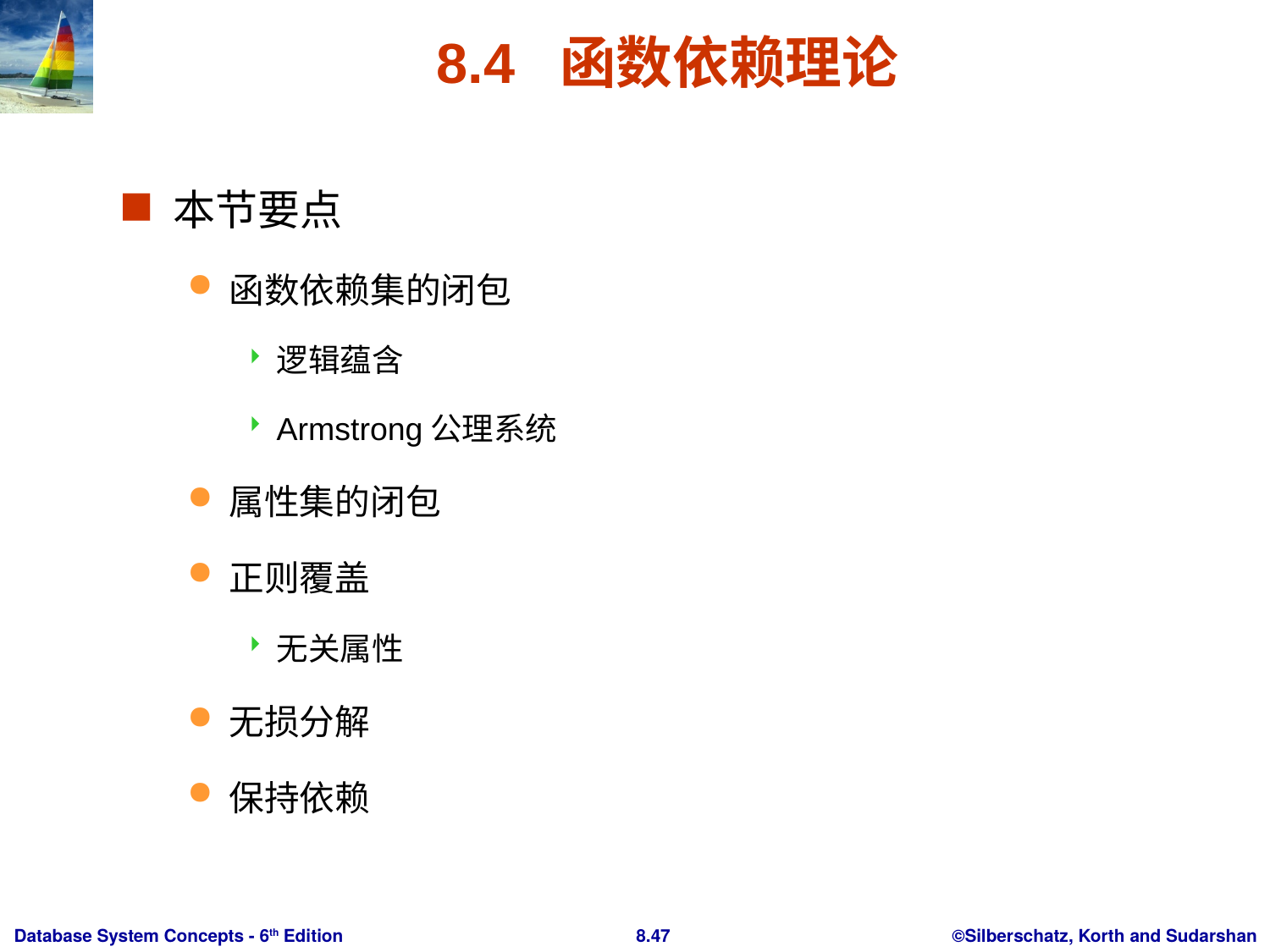

# 8.4  函数依赖理论
本节要点
函数依赖集的闭包
逻辑蕴含
Armstrong公理系统
属性集的闭包
正则覆盖
无关属性
无损分解
保持依赖